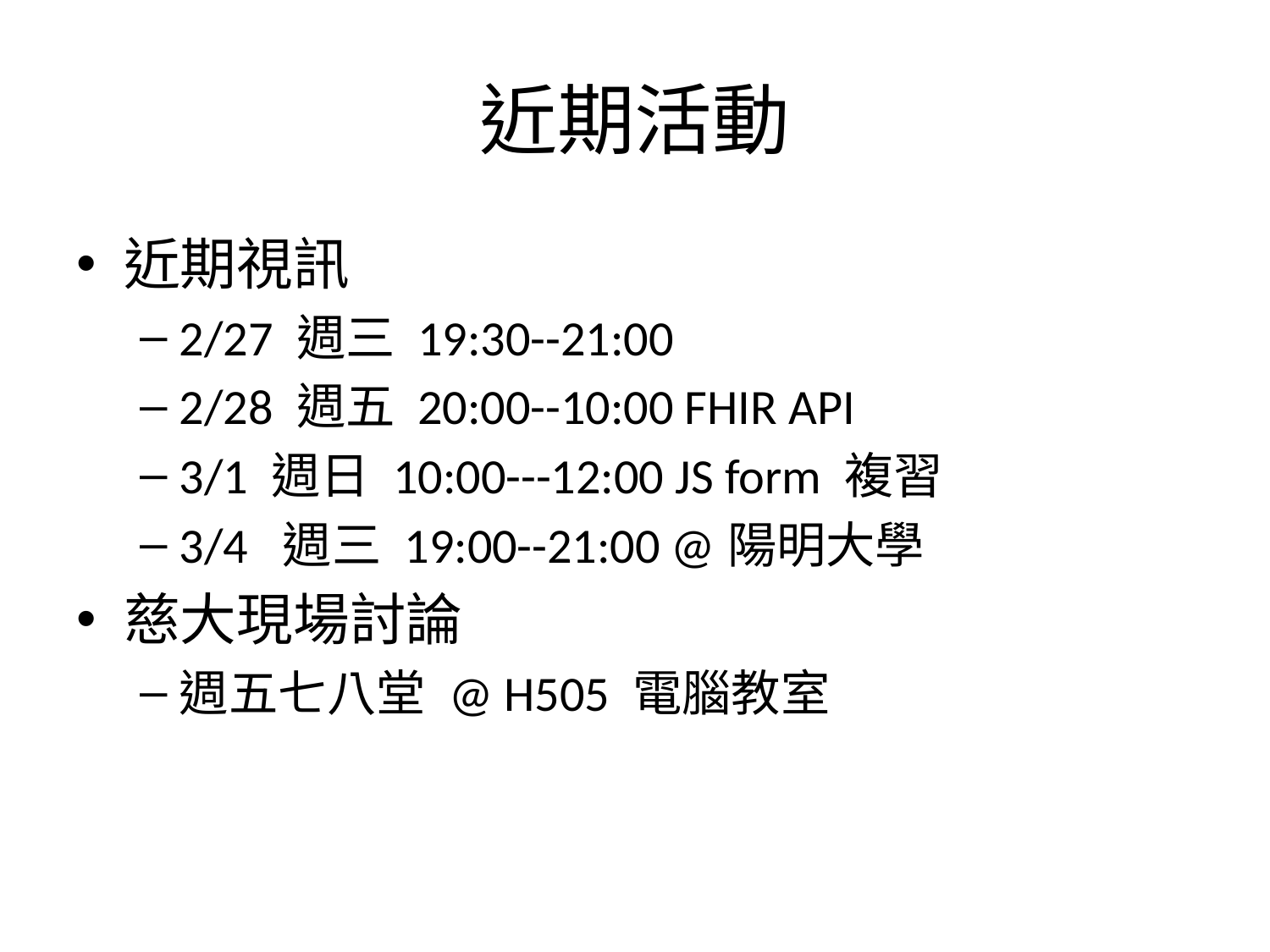

# 近期活動
近期視訊
2/27 週三 19:30--21:00
2/28 週五 20:00--10:00 FHIR API
3/1 週日 10:00---12:00 JS form 複習
3/4  週三 19:00--21:00 @陽明大學
慈大現場討論
週五七八堂 @ H505 電腦教室